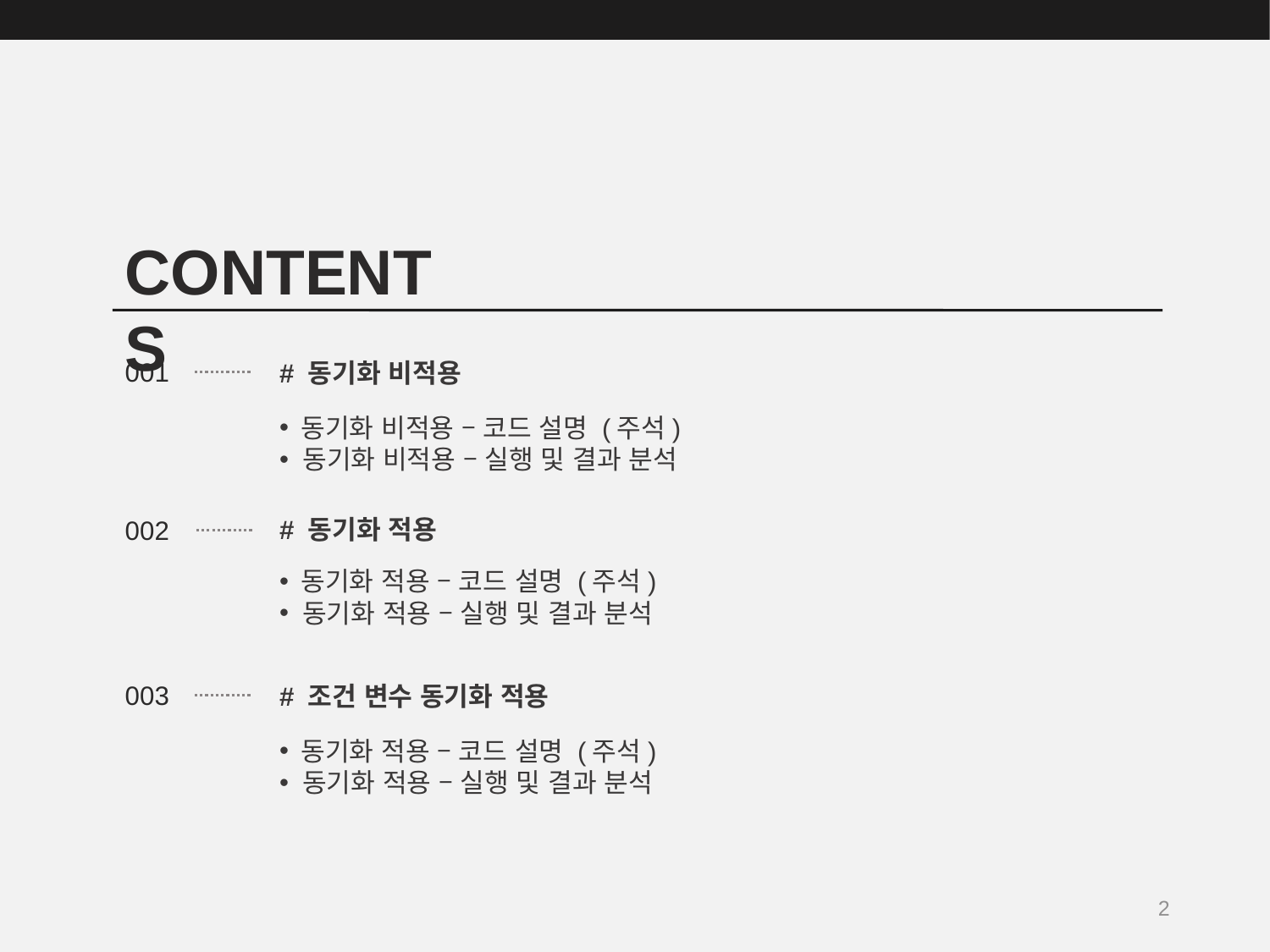

CONTENTS
001
# 동기화 비적용
 동기화 비적용 – 코드 설명 (주석)
 동기화 비적용 – 실행 및 결과 분석
# 동기화 적용
002
 동기화 적용 – 코드 설명 (주석)
 동기화 적용 – 실행 및 결과 분석
003
# 조건 변수 동기화 적용
 동기화 적용 – 코드 설명 (주석)
 동기화 적용 – 실행 및 결과 분석
2